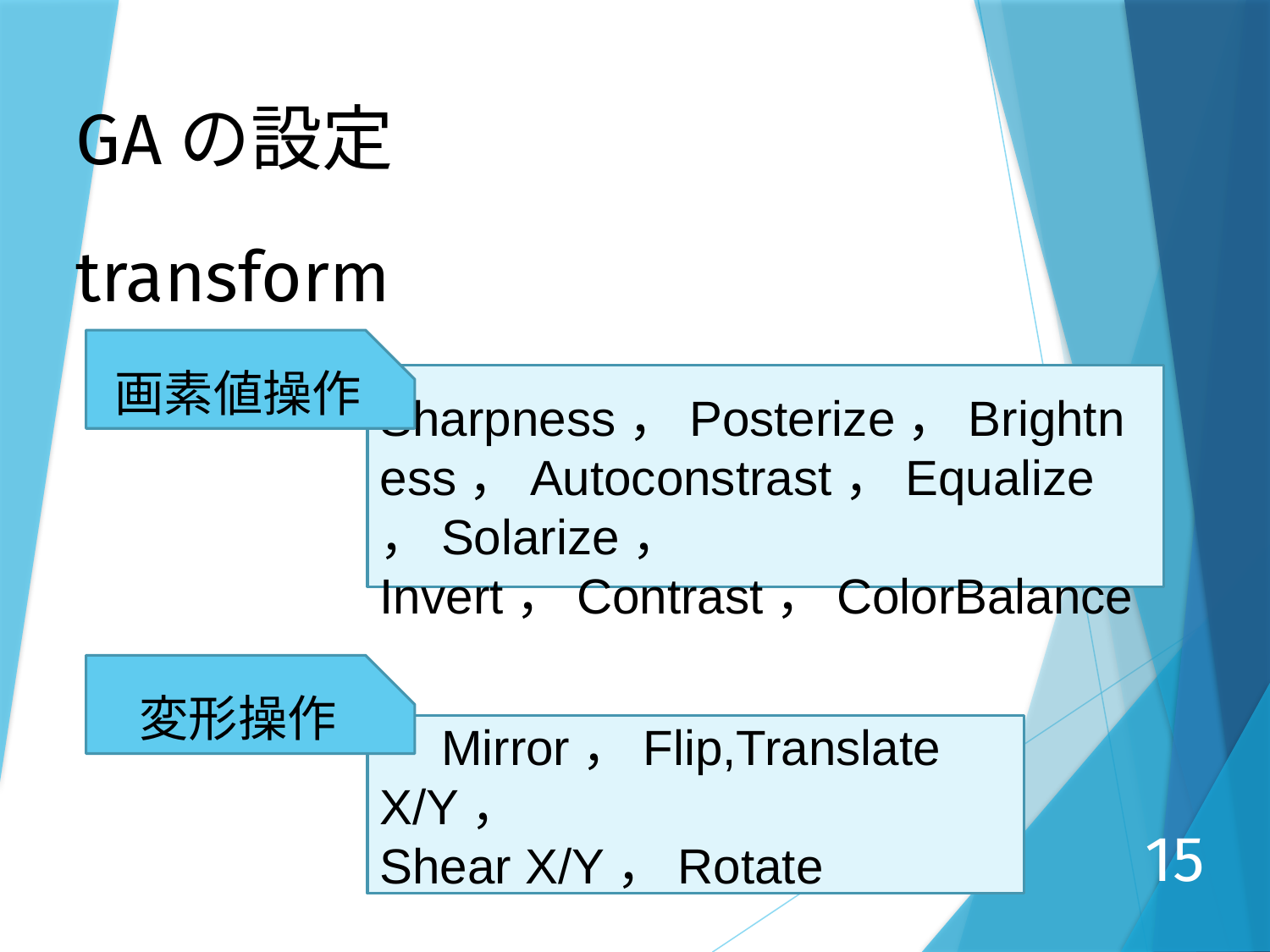

GAの設定
transform
画素値操作
　Sharpness，Posterize，Brightness，Autoconstrast，Equalize，Solarize，
Invert，Contrast，ColorBalance
変形操作
　Mirror，Flip,Translate X/Y，
Shear X/Y，Rotate
15